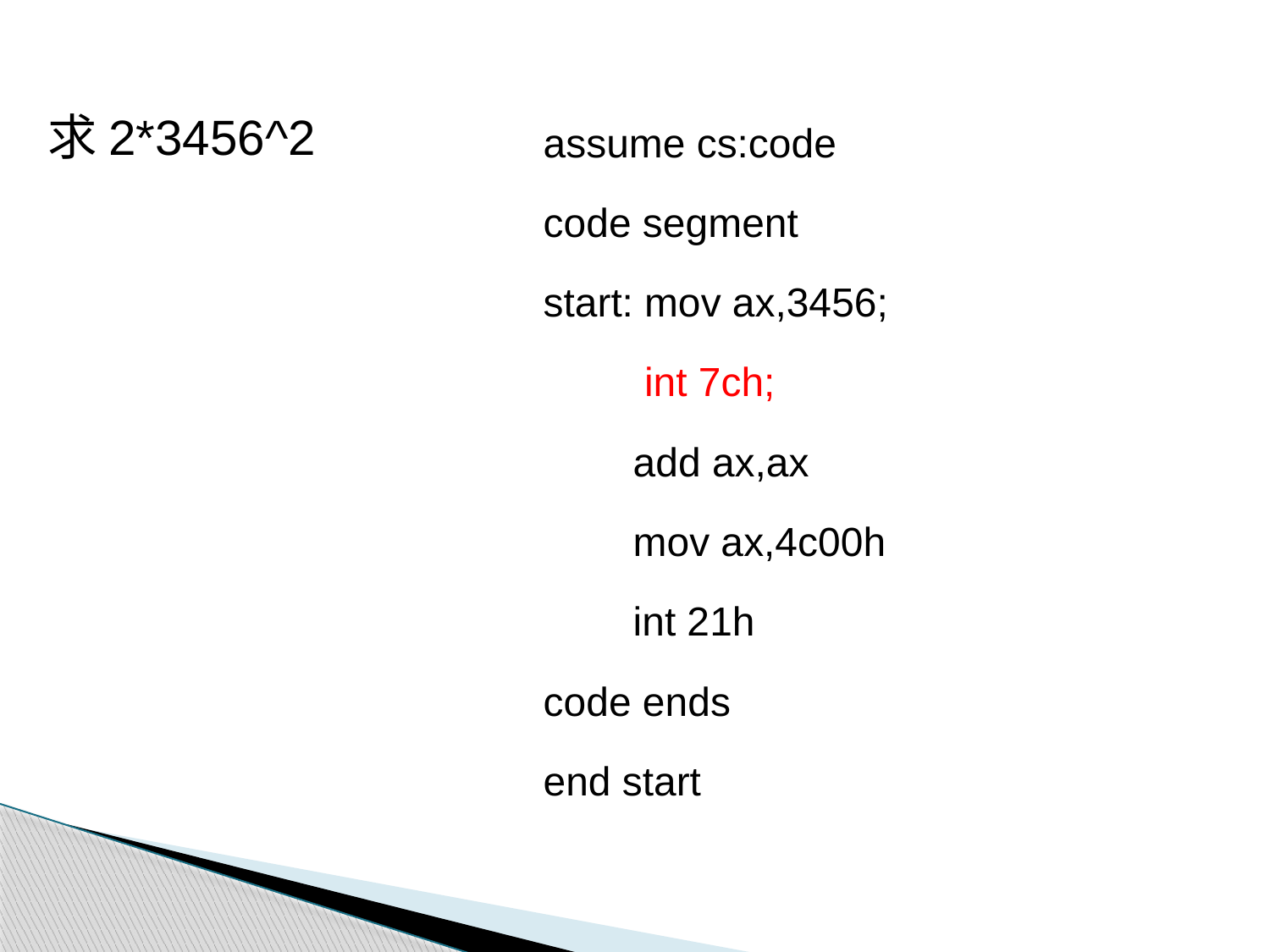

# 求2*3456^2
 assume cs:code
 code segment
 start: mov ax,3456;
          int 7ch;
         add ax,ax
         mov ax,4c00h
         int 21h
 code ends
 end start